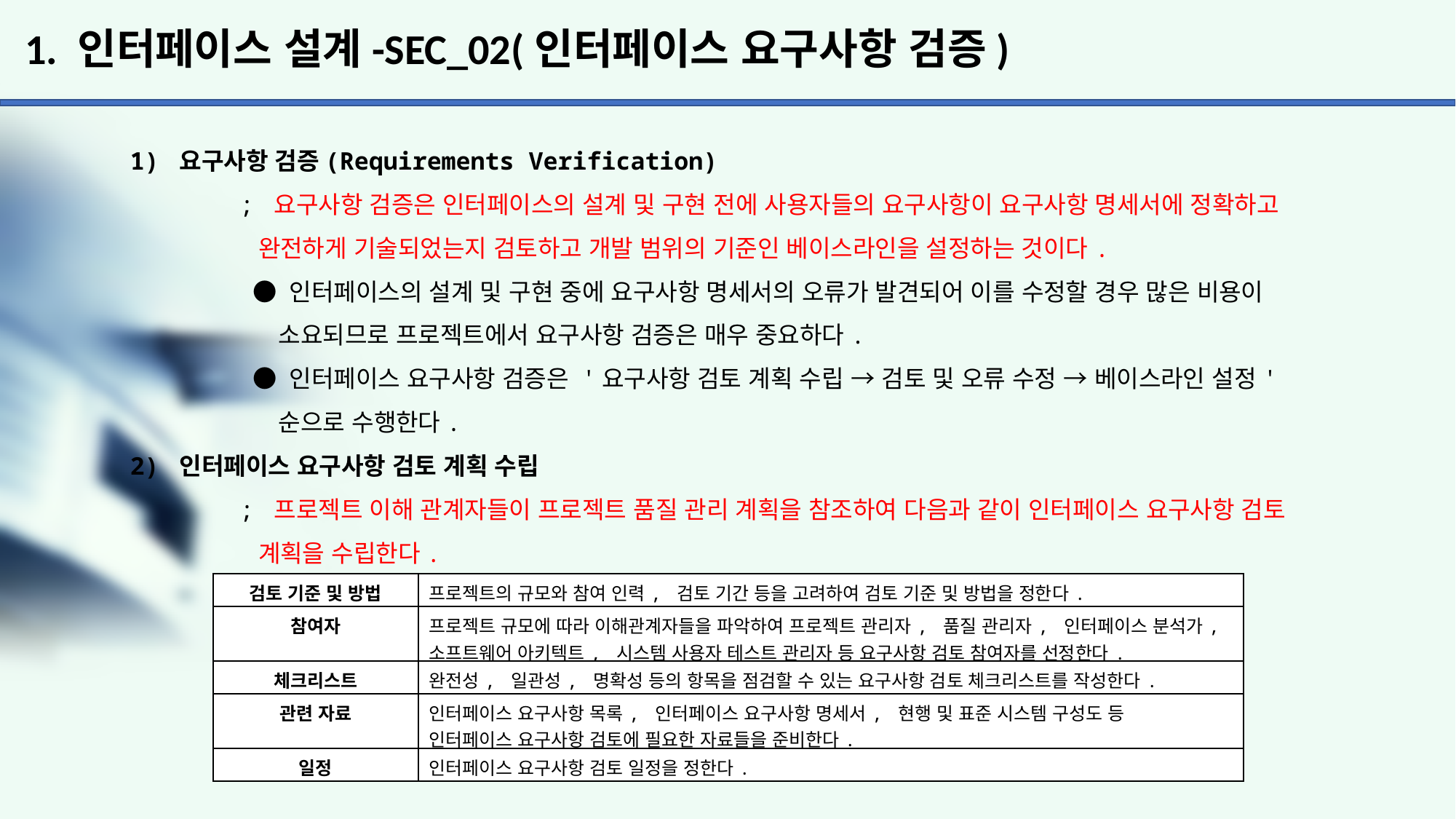

# 1. 인터페이스 설계-SEC_02(인터페이스 요구사항 검증)
1) 요구사항 검증(Requirements Verification)
	; 요구사항 검증은 인터페이스의 설계 및 구현 전에 사용자들의 요구사항이 요구사항 명세서에 정확하고
	  완전하게 기술되었는지 검토하고 개발 범위의 기준인 베이스라인을 설정하는 것이다.
	  ● 인터페이스의 설계 및 구현 중에 요구사항 명세서의 오류가 발견되어 이를 수정할 경우 많은 비용이
	     소요되므로 프로젝트에서 요구사항 검증은 매우 중요하다.
	  ● 인터페이스 요구사항 검증은 '요구사항 검토 계획 수립 → 검토 및 오류 수정 → 베이스라인 설정'
	     순으로 수행한다.
2) 인터페이스 요구사항 검토 계획 수립
	; 프로젝트 이해 관계자들이 프로젝트 품질 관리 계획을 참조하여 다음과 같이 인터페이스 요구사항 검토
	  계획을 수립한다.
| 검토 기준 및 방법 | 프로젝트의 규모와 참여 인력, 검토 기간 등을 고려하여 검토 기준 및 방법을 정한다. |
| --- | --- |
| 참여자 | 프로젝트 규모에 따라 이해관계자들을 파악하여 프로젝트 관리자, 품질 관리자, 인터페이스 분석가, 소프트웨어 아키텍트, 시스템 사용자 테스트 관리자 등 요구사항 검토 참여자를 선정한다. |
| 체크리스트 | 완전성, 일관성, 명확성 등의 항목을 점검할 수 있는 요구사항 검토 체크리스트를 작성한다. |
| 관련 자료 | 인터페이스 요구사항 목록, 인터페이스 요구사항 명세서, 현행 및 표준 시스템 구성도 등 인터페이스 요구사항 검토에 필요한 자료들을 준비한다. |
| 일정 | 인터페이스 요구사항 검토 일정을 정한다. |